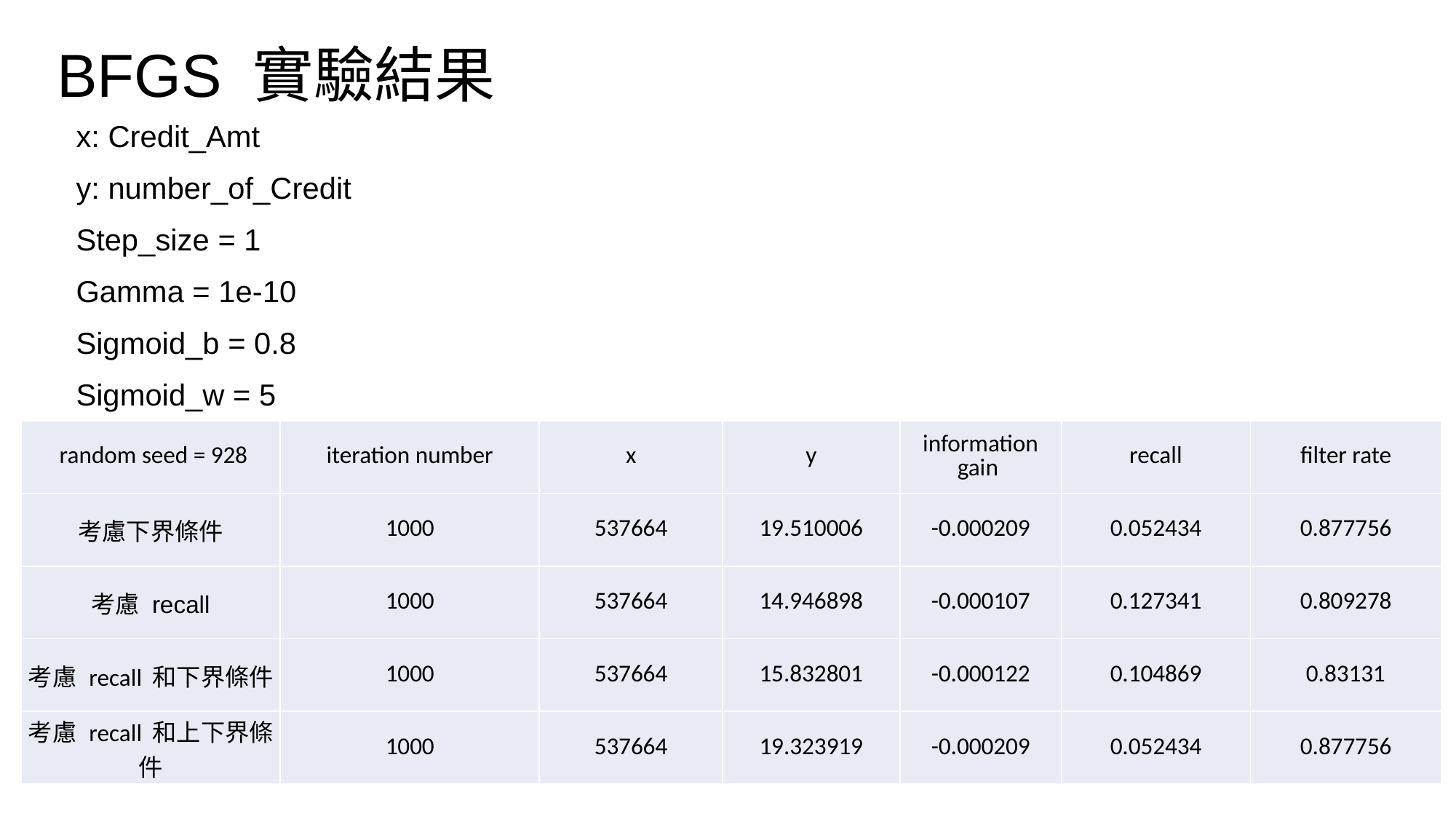

# BFGS 實驗結果
x: Credit_Amt
y: number_of_Credit
Step_size = 1
Gamma = 1e-10
Sigmoid_b = 0.8
Sigmoid_w = 5

| random seed = 928 | iteration number | x | y | information gain | recall | filter rate |
| --- | --- | --- | --- | --- | --- | --- |
| 考慮下界條件 | 1000 | 537664 | 19.510006 | -0.000209 | 0.052434 | 0.877756 |
| 考慮 recall | 1000 | 537664 | 14.946898 | -0.000107 | 0.127341 | 0.809278 |
| 考慮 recall 和下界條件 | 1000 | 537664 | 15.832801 | -0.000122 | 0.104869 | 0.83131 |
| 考慮 recall 和上下界條件 | 1000 | 537664 | 19.323919 | -0.000209 | 0.052434 | 0.877756 |